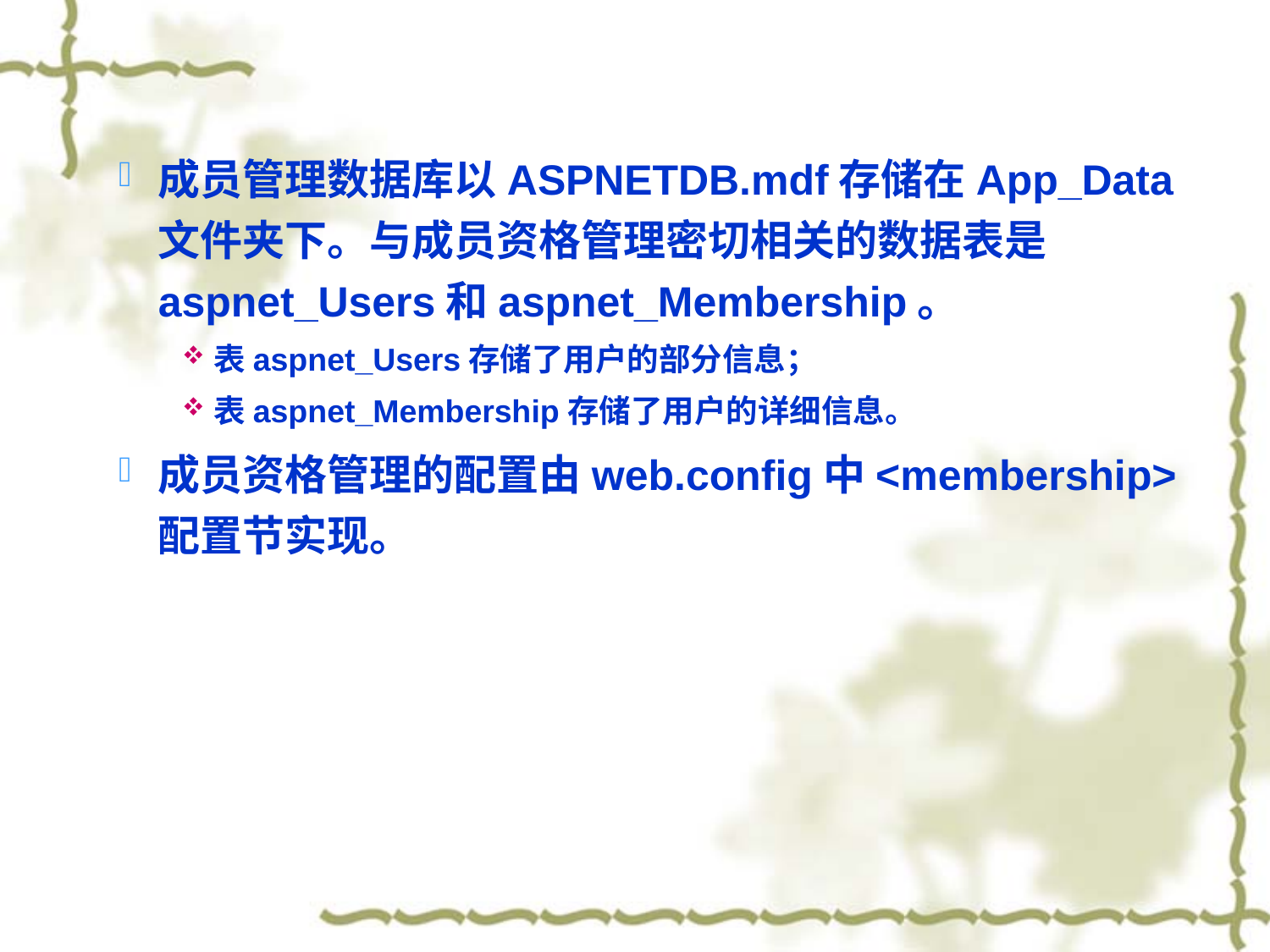

成员管理数据库以ASPNETDB.mdf存储在App_Data文件夹下。与成员资格管理密切相关的数据表是aspnet_Users和aspnet_Membership。
表aspnet_Users存储了用户的部分信息；
表aspnet_Membership存储了用户的详细信息。
成员资格管理的配置由web.config中<membership>配置节实现。